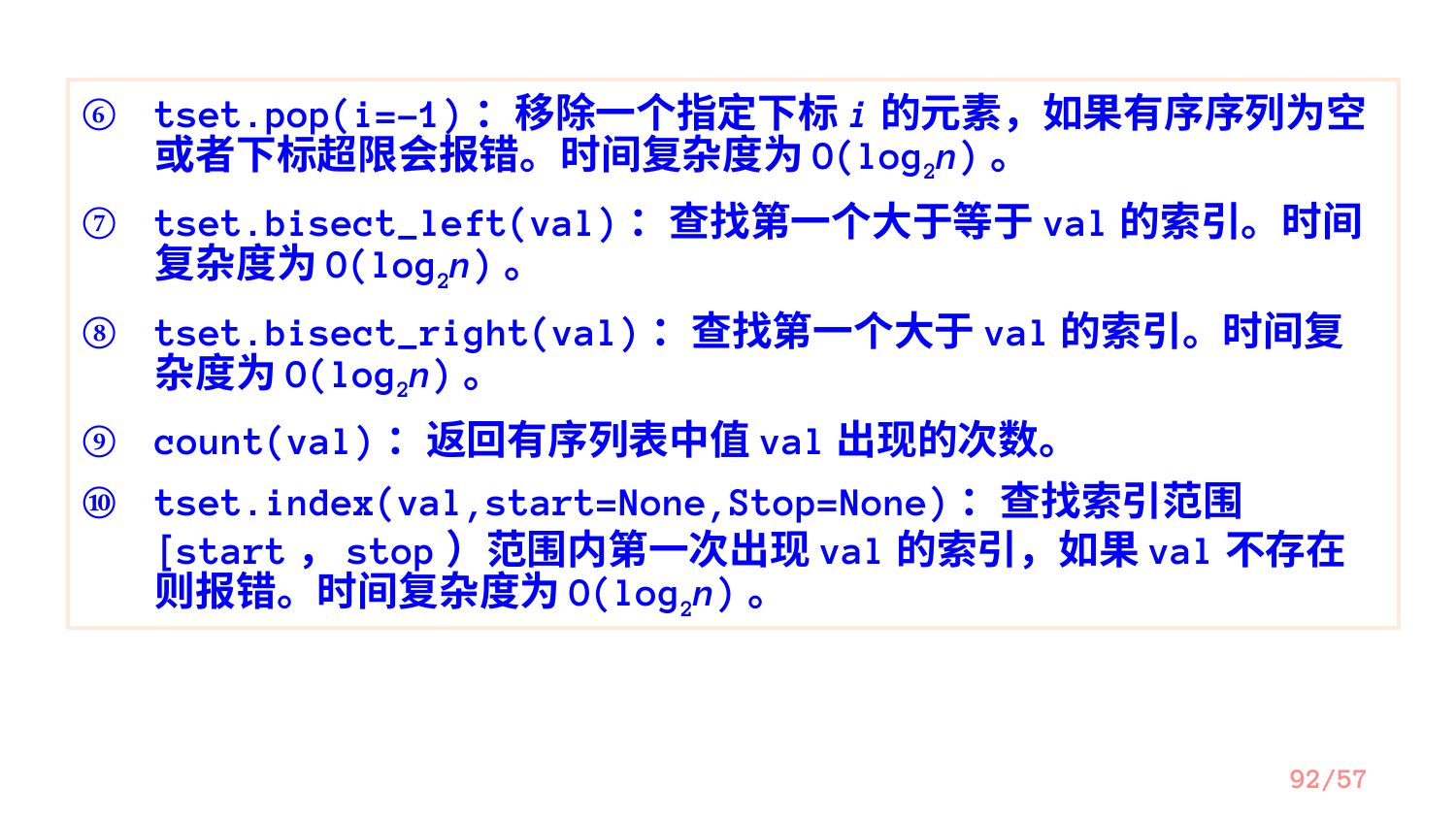

tset.pop(i=-1)：移除一个指定下标i的元素，如果有序序列为空或者下标超限会报错。时间复杂度为O(log2n)。
tset.bisect_left(val)：查找第一个大于等于val的索引。时间复杂度为O(log2n)。
tset.bisect_right(val)：查找第一个大于val的索引。时间复杂度为O(log2n)。
count(val)：返回有序列表中值val出现的次数。
tset.index(val,start=None,Stop=None)：查找索引范围[start，stop）范围内第一次出现val的索引，如果val不存在则报错。时间复杂度为O(log2n)。
92/57